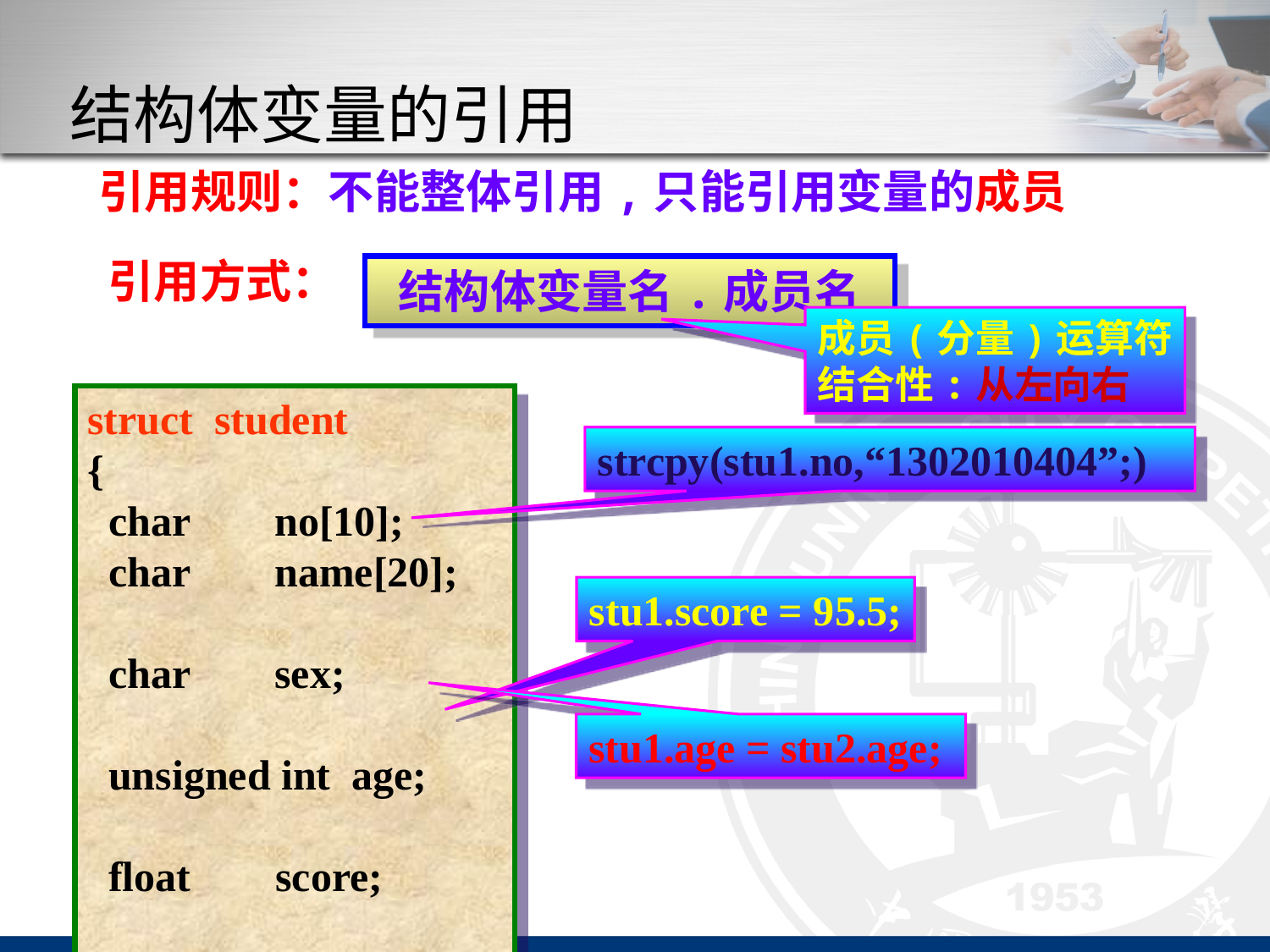

# 结构体变量的引用
 引用规则：不能整体引用,只能引用变量的成员
引用方式：
结构体变量名.成员名
成员(分量)运算符
结合性:从左向右
struct  student
{
  char        no[10];
  char        name[20];
  char        sex;
  unsigned int  age;
  float        score;
} stu1, stu2;
strcpy(stu1.no,“1302010404”;)
stu1.score = 95.5;
stu1.age = stu2.age;